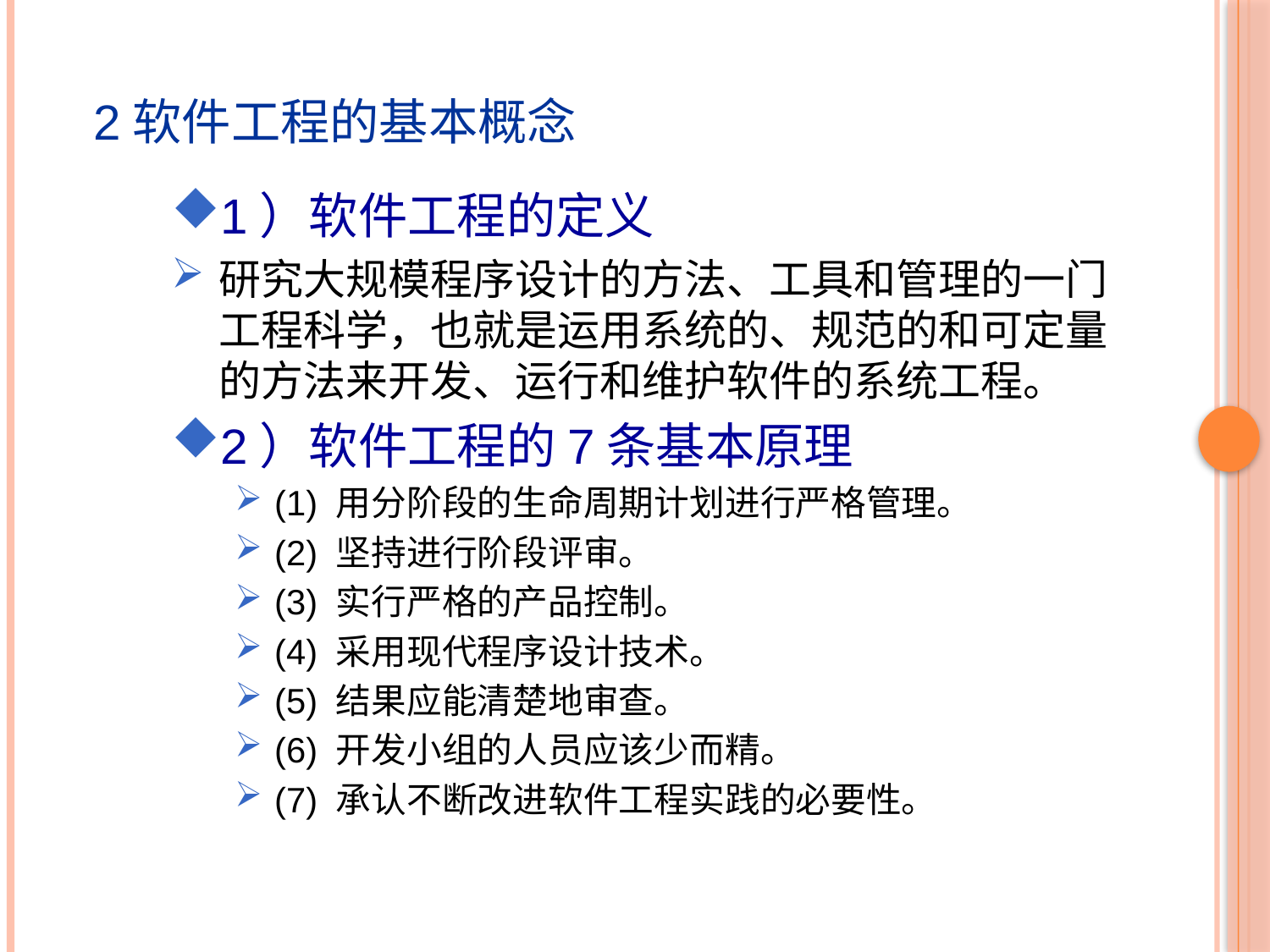

2软件工程的基本概念
1）软件工程的定义
研究大规模程序设计的方法、工具和管理的一门工程科学，也就是运用系统的、规范的和可定量的方法来开发、运行和维护软件的系统工程。
2）软件工程的7条基本原理
(1) 用分阶段的生命周期计划进行严格管理。
(2) 坚持进行阶段评审。
(3) 实行严格的产品控制。
(4) 采用现代程序设计技术。
(5) 结果应能清楚地审查。
(6) 开发小组的人员应该少而精。
(7) 承认不断改进软件工程实践的必要性。